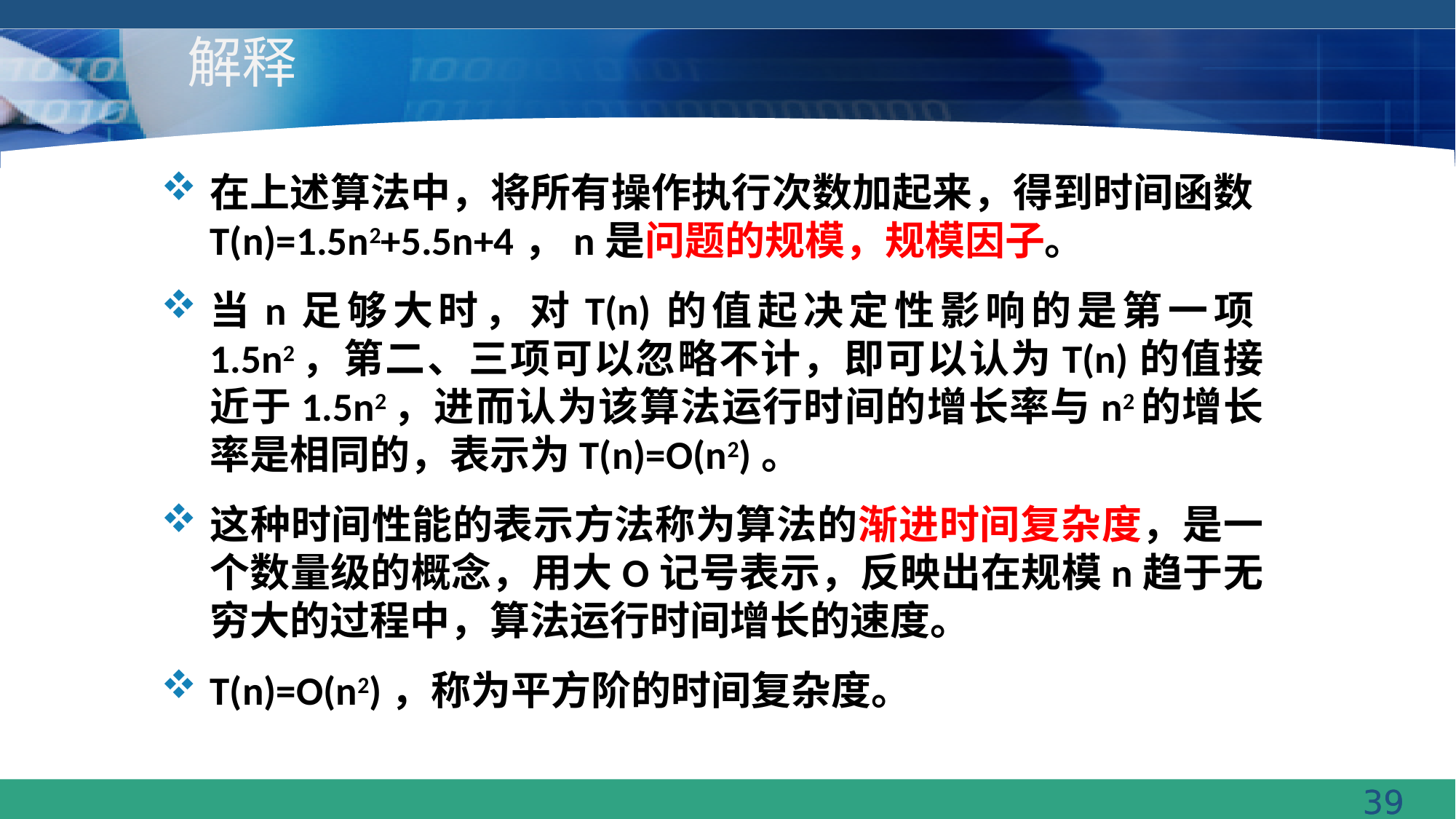

# 解释
在上述算法中，将所有操作执行次数加起来，得到时间函数T(n)=1.5n2+5.5n+4，n是问题的规模，规模因子。
当n足够大时，对T(n)的值起决定性影响的是第一项1.5n2，第二、三项可以忽略不计，即可以认为T(n)的值接近于1.5n2，进而认为该算法运行时间的增长率与n2的增长率是相同的，表示为T(n)=O(n2)。
这种时间性能的表示方法称为算法的渐进时间复杂度，是一个数量级的概念，用大O记号表示，反映出在规模n趋于无穷大的过程中，算法运行时间增长的速度。
T(n)=O(n2)，称为平方阶的时间复杂度。